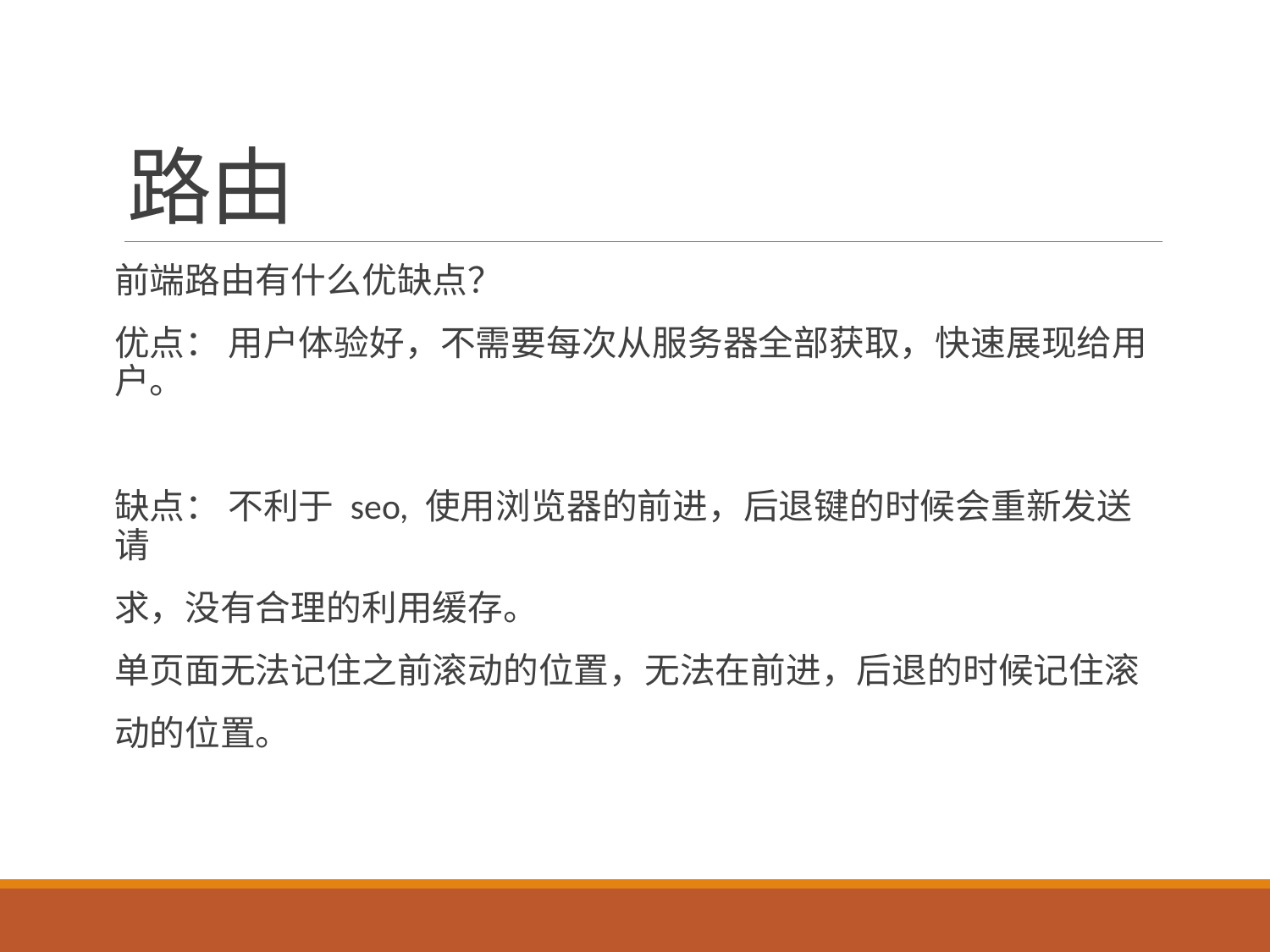

# 路由
前端路由有什么优缺点？
优点： 用户体验好，不需要每次从服务器全部获取，快速展现给用户。

缺点： 不利于 seo, 使用浏览器的前进，后退键的时候会重新发送请
求，没有合理的利用缓存。
单页面无法记住之前滚动的位置，无法在前进，后退的时候记住滚
动的位置。